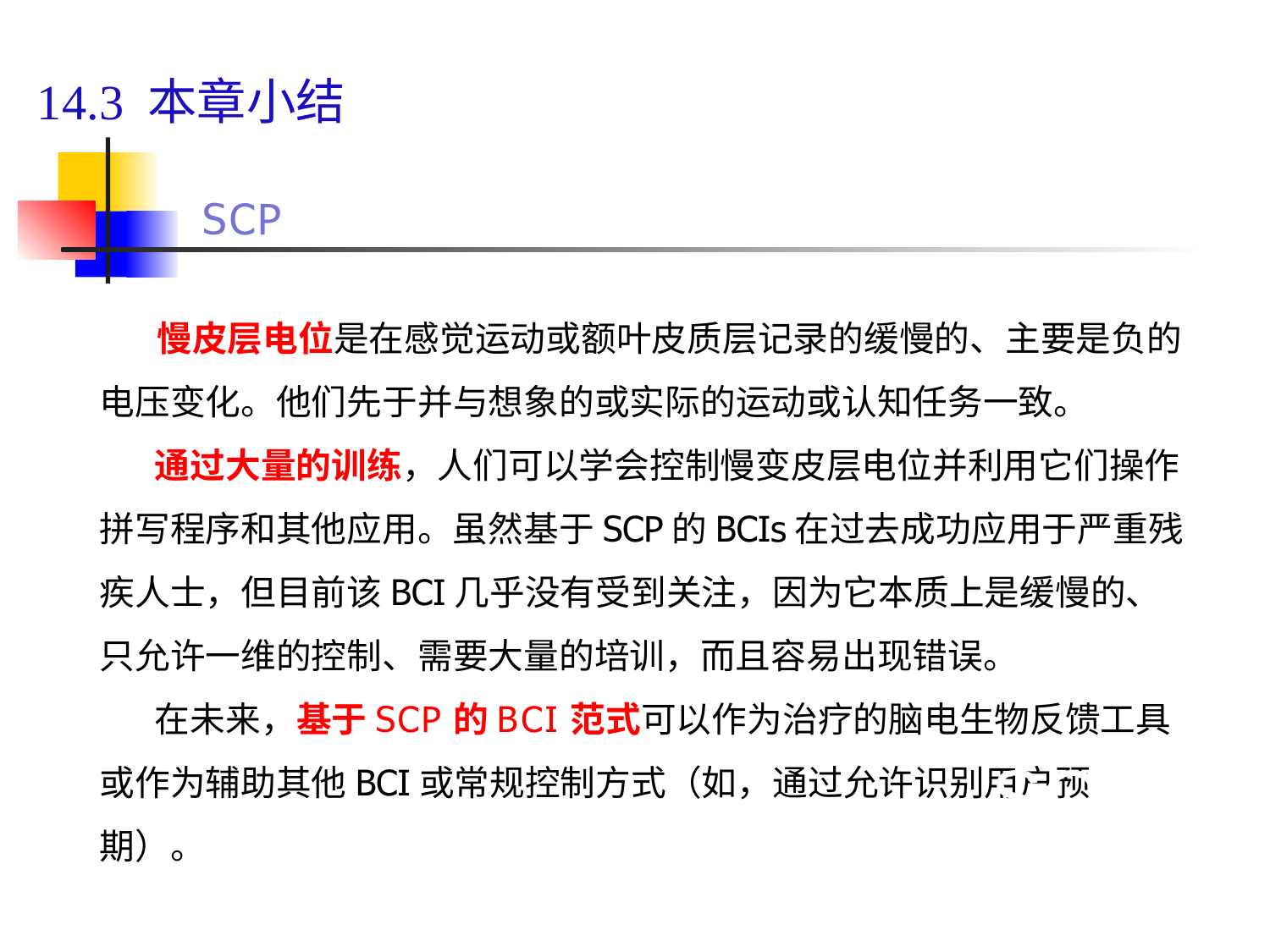

# 14.3 本章小结
SCP
        慢皮层电位是在感觉运动或额叶皮质层记录的缓慢的、主要是负的电压变化。他们先于并与想象的或实际的运动或认知任务一致。
      通过大量的训练，人们可以学会控制慢变皮层电位并利用它们操作拼写程序和其他应用。虽然基于SCP的BCIs在过去成功应用于严重残疾人士，但目前该BCI几乎没有受到关注，因为它本质上是缓慢的、只允许一维的控制、需要大量的培训，而且容易出现错误。
      在未来，基于SCP的BCI范式可以作为治疗的脑电生物反馈工具或作为辅助其他BCI或常规控制方式（如，通过允许识别用户预期）。
SCP